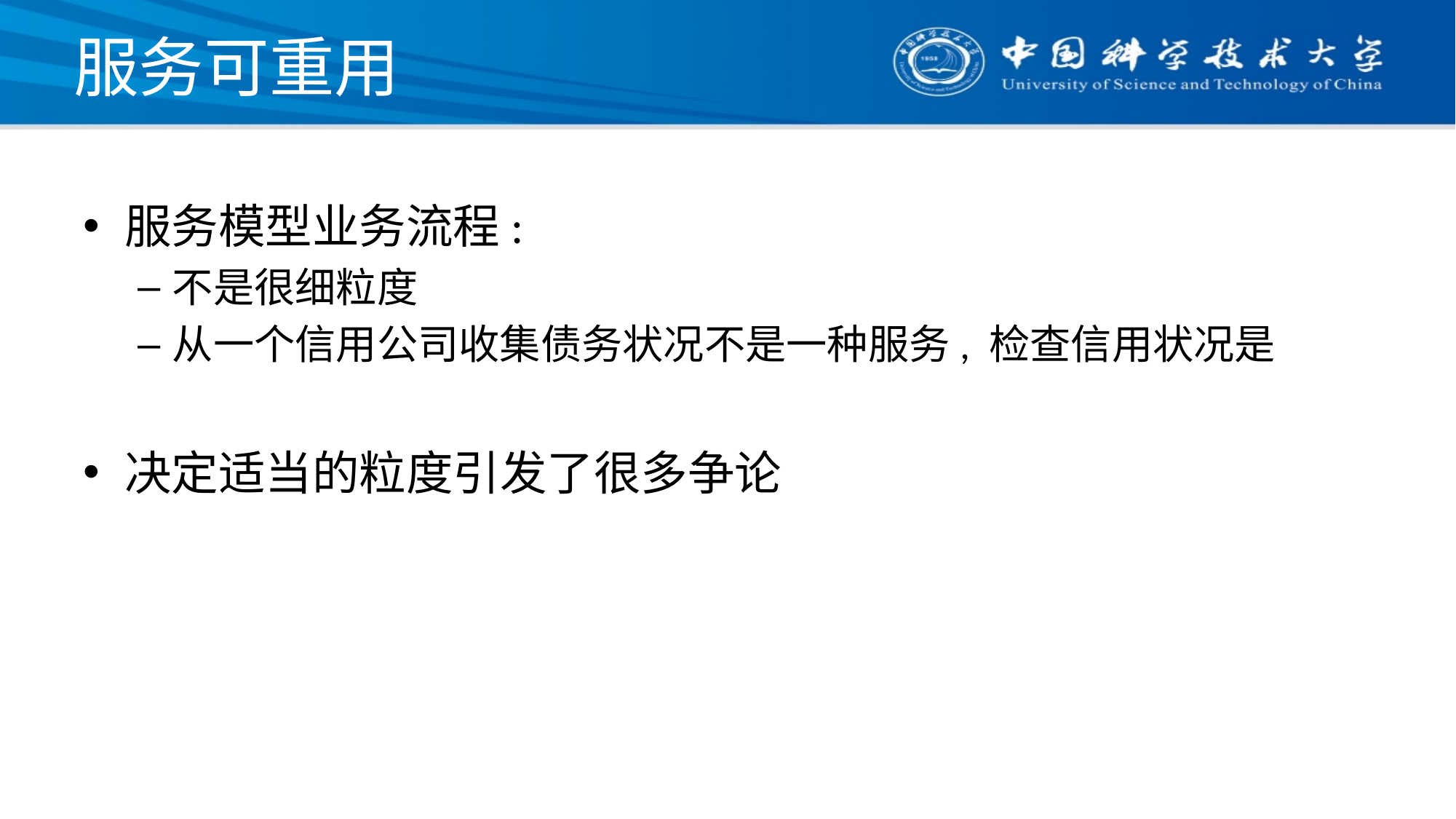

# 服务可重用
服务模型业务流程:
不是很细粒度
从一个信用公司收集债务状况不是一种服务, 检查信用状况是

决定适当的粒度引发了很多争论